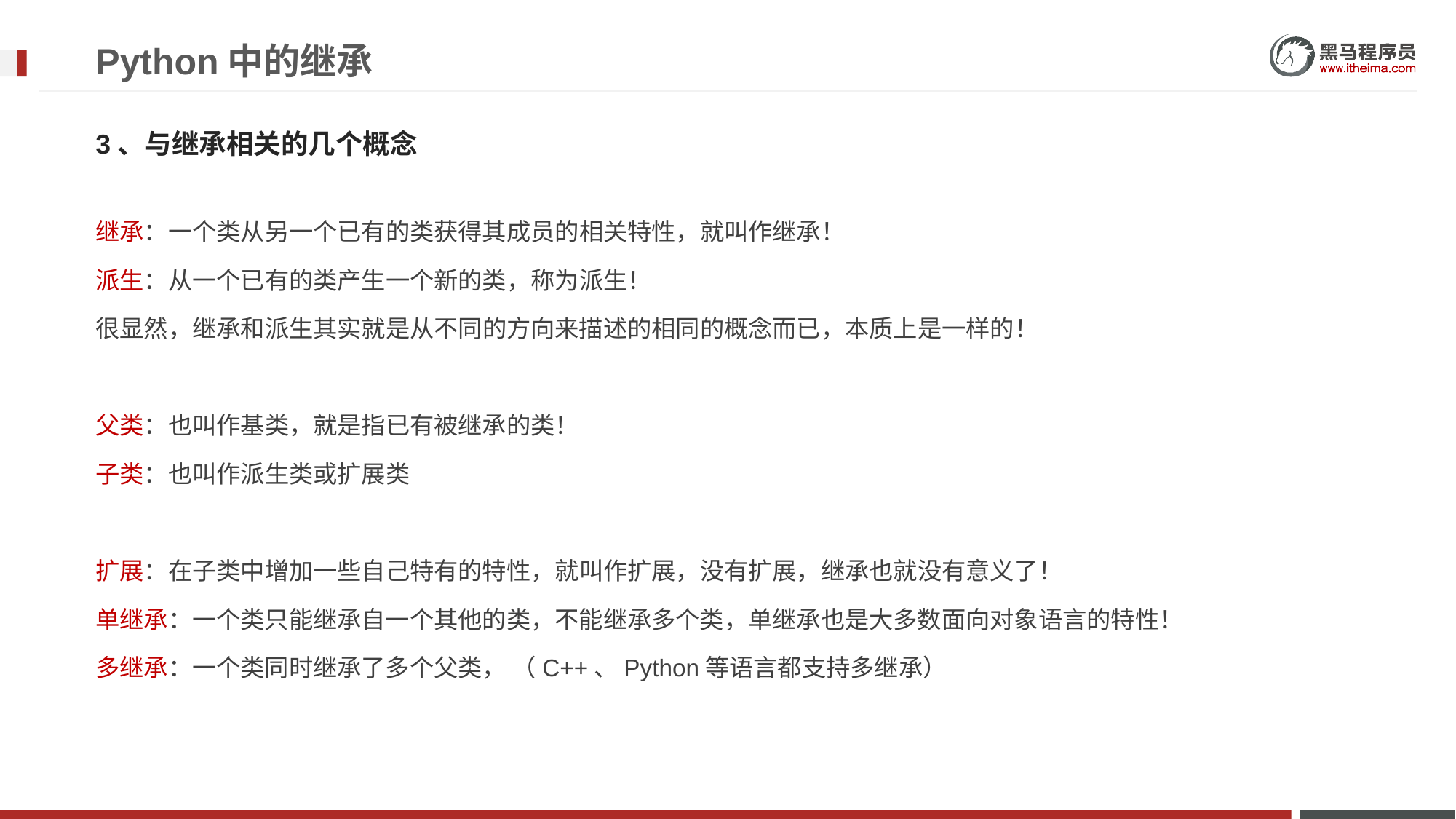

# Python中的继承
3、与继承相关的几个概念
继承：一个类从另一个已有的类获得其成员的相关特性，就叫作继承！
派生：从一个已有的类产生一个新的类，称为派生！
很显然，继承和派生其实就是从不同的方向来描述的相同的概念而已，本质上是一样的！

父类：也叫作基类，就是指已有被继承的类！
子类：也叫作派生类或扩展类

扩展：在子类中增加一些自己特有的特性，就叫作扩展，没有扩展，继承也就没有意义了！
单继承：一个类只能继承自一个其他的类，不能继承多个类，单继承也是大多数面向对象语言的特性！
多继承：一个类同时继承了多个父类， （C++、Python等语言都支持多继承）